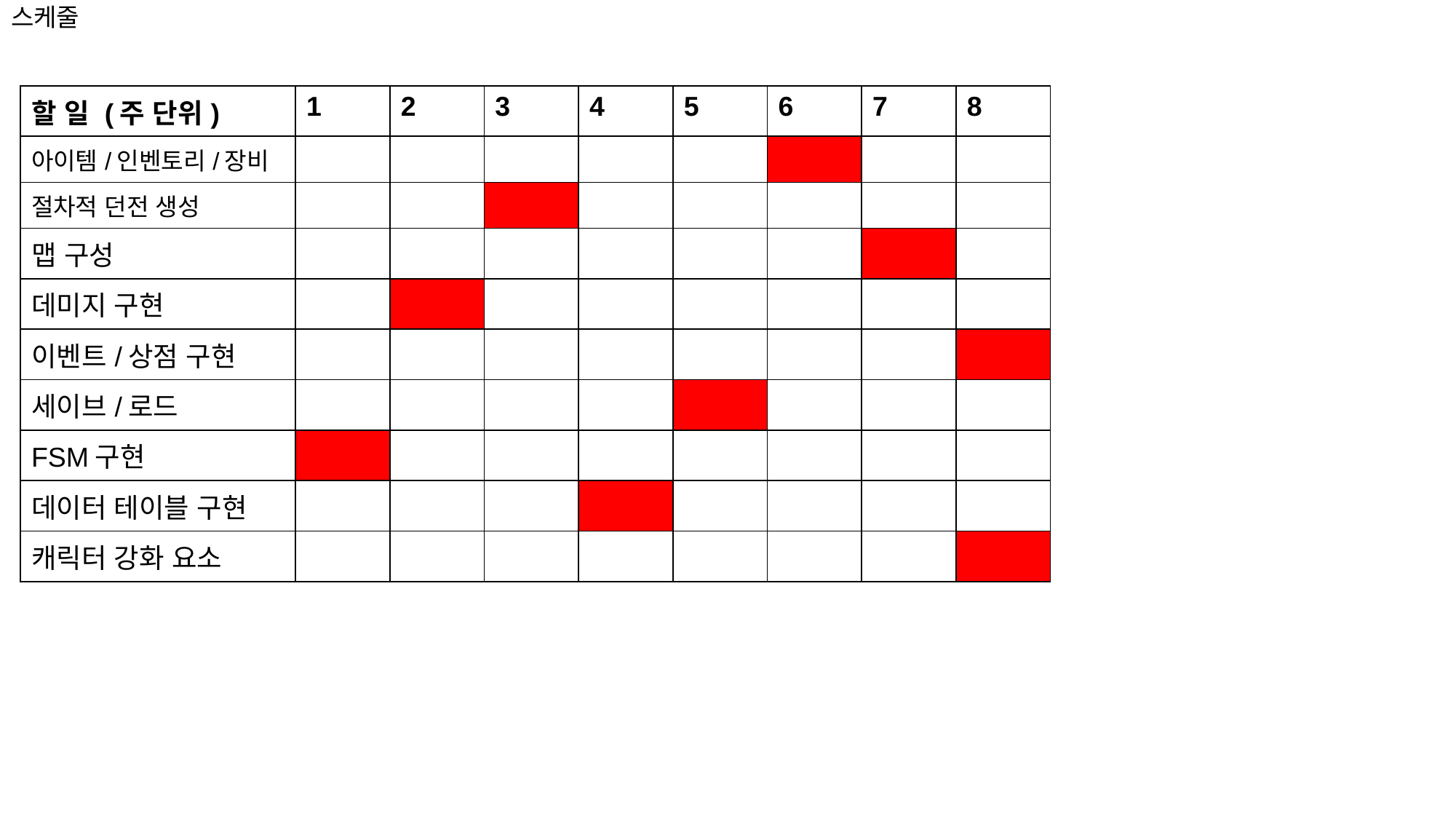

# 스케줄
| 할 일 (주 단위) | 1 | 2 | 3 | 4 | 5 | 6 | 7 | 8 |
| --- | --- | --- | --- | --- | --- | --- | --- | --- |
| 아이템/인벤토리/장비 |  |  |  |  |  |  |  |  |
| 절차적 던전 생성 |  |  |  |  |  |  |  |  |
| 맵 구성 |  |  |  |  |  |  |  |  |
| 데미지 구현 |  |  |  |  |  |  |  |  |
| 이벤트/상점 구현 |  |  |  |  |  |  |  |  |
| 세이브/로드 |  |  |  |  |  |  |  |  |
| FSM구현 |  |  |  |  |  |  |  |  |
| 데이터 테이블 구현 |  |  |  |  |  |  |  |  |
| 캐릭터 강화 요소 |  |  |  |  |  |  |  |  |